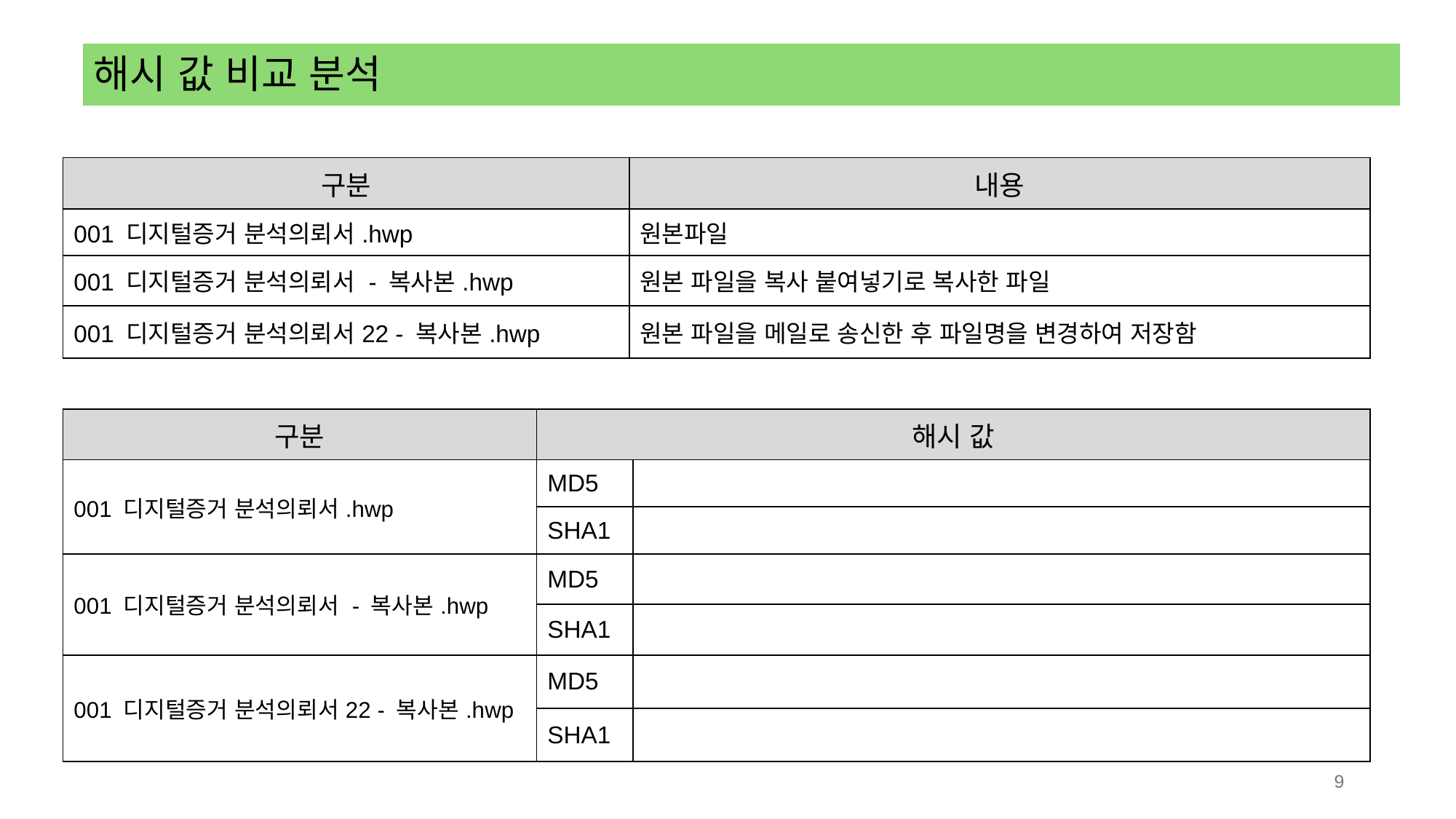

해시 값 비교 분석
| 구분 | 내용 |
| --- | --- |
| 001 디지털증거 분석의뢰서.hwp | 원본파일 |
| 001 디지털증거 분석의뢰서 - 복사본.hwp | 원본 파일을 복사 붙여넣기로 복사한 파일 |
| 001 디지털증거 분석의뢰서22 - 복사본.hwp | 원본 파일을 메일로 송신한 후 파일명을 변경하여 저장함 |
| 구분 | 해시 값 |  |
| --- | --- | --- |
| 001 디지털증거 분석의뢰서.hwp | MD5 |  |
|  | SHA1 |  |
| 001 디지털증거 분석의뢰서 - 복사본.hwp | MD5 |  |
|  | SHA1 |  |
| 001 디지털증거 분석의뢰서22 - 복사본.hwp | MD5 |  |
|  | SHA1 |  |
9